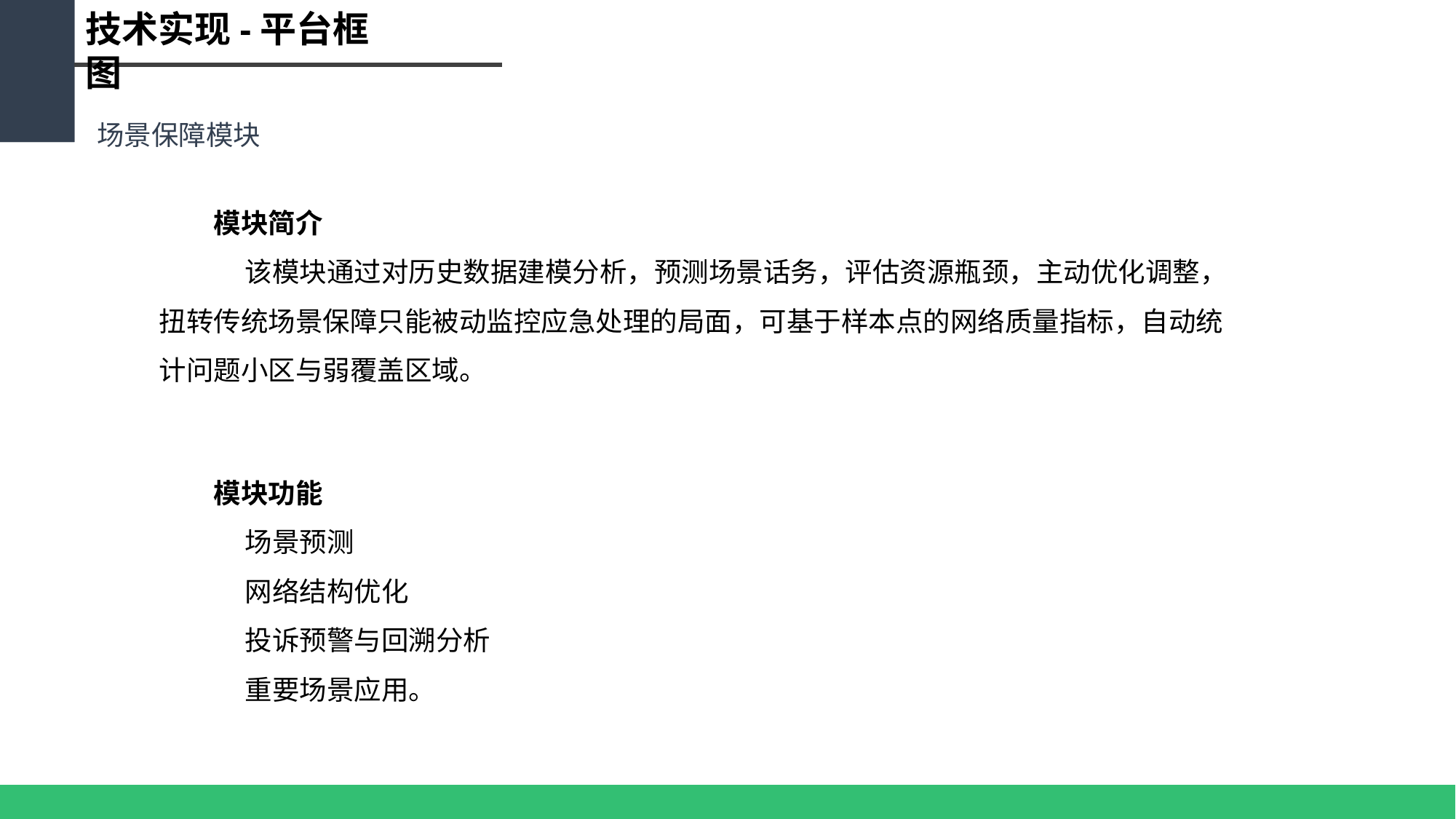

技术实现-平台框图
场景保障模块
模块简介
    该模块通过对历史数据建模分析，预测场景话务，评估资源瓶颈，主动优化调整，扭转传统场景保障只能被动监控应急处理的局面，可基于样本点的网络质量指标，自动统计问题小区与弱覆盖区域。
模块功能
    场景预测
    网络结构优化
    投诉预警与回溯分析
    重要场景应用。